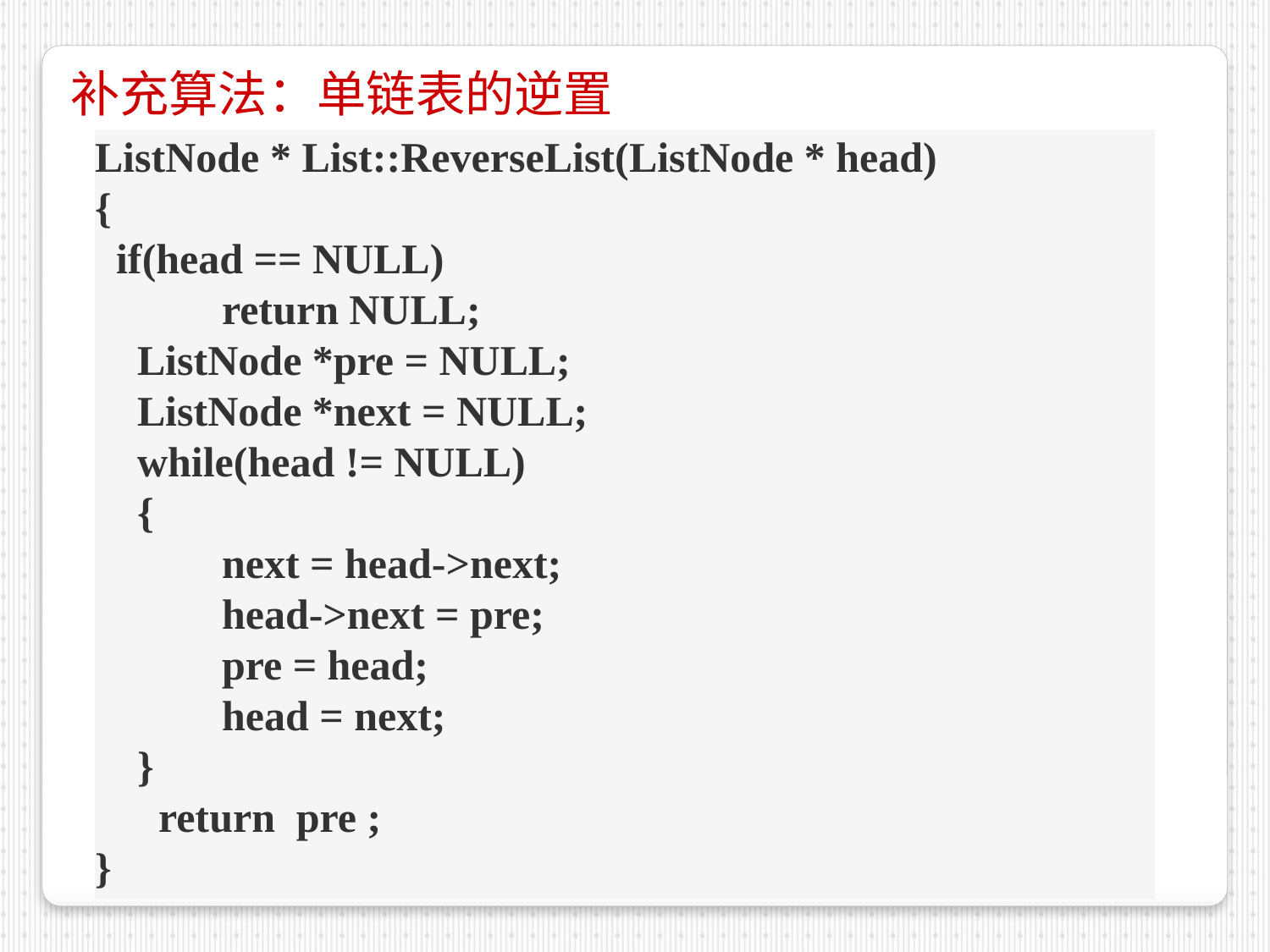

补充算法：单链表的逆置
ListNode * List::ReverseList(ListNode * head)
{
  if(head == NULL)
    	return NULL;
    ListNode *pre = NULL;
    ListNode *next = NULL;
    while(head != NULL)
    {
      	next = head->next;
      	head->next = pre;
      	pre = head;
      	head = next;
    }
      return  pre ;
}